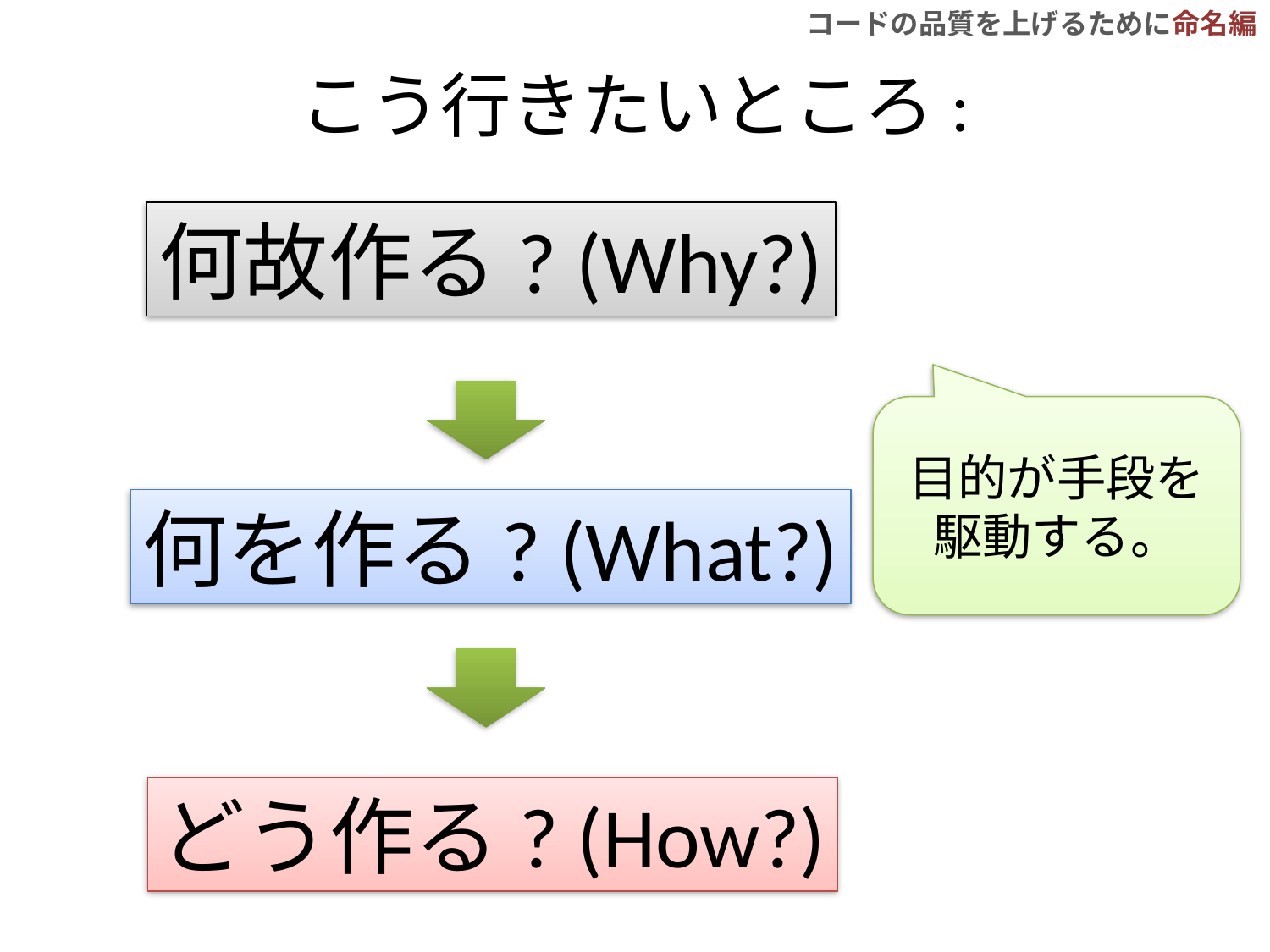

# こう行きたいところ:
何故作る? (Why?)

目的が手段を
駆動する。
何を作る? (What?)

どう作る? (How?)